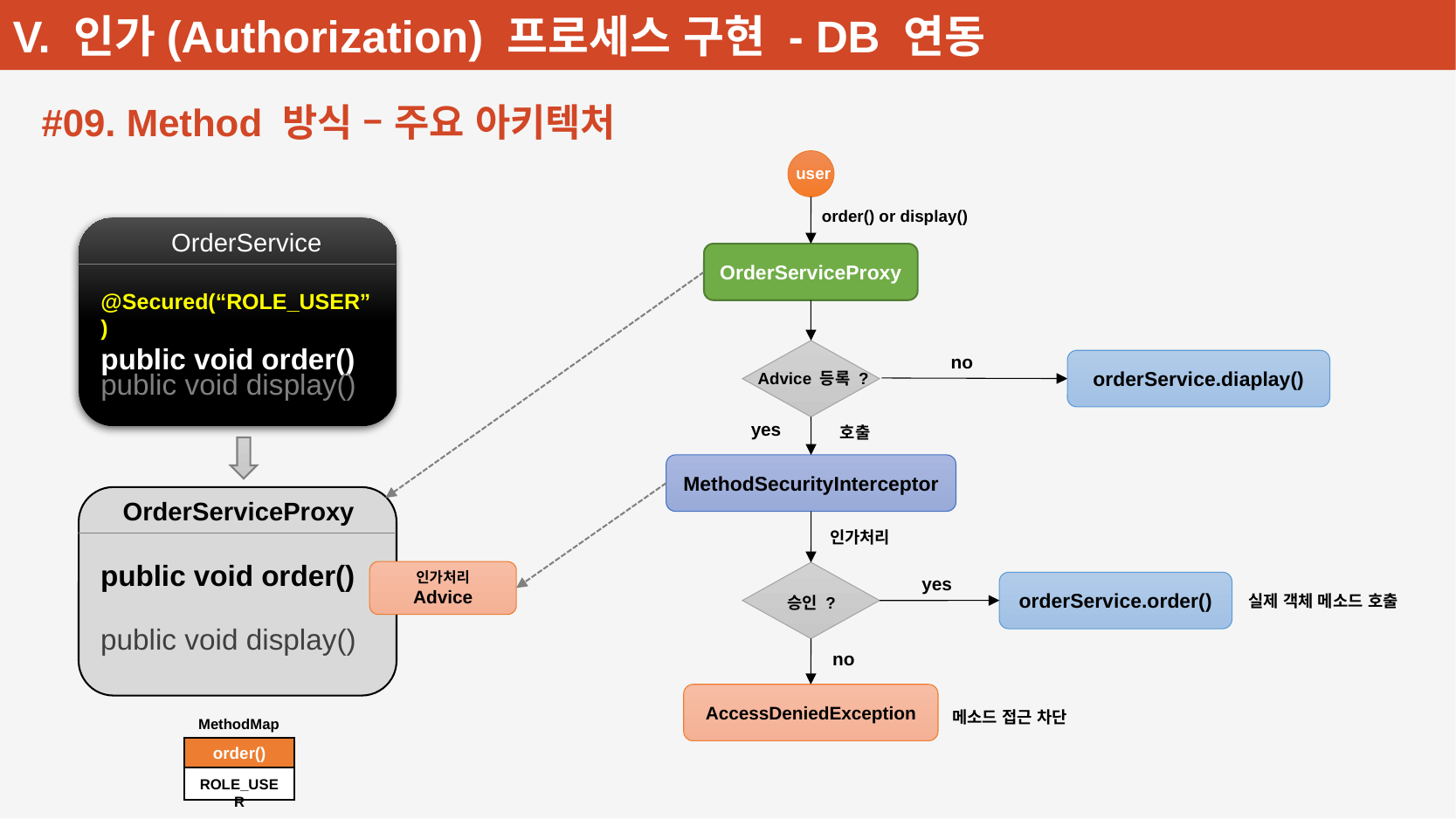

#09. Method 방식 – 주요 아키텍처

user
order() or display()

OrderService
OrderServiceProxy
@Secured(“ROLE_USER”)
public void order()

no
orderService.diaplay()
public void display()
Advice 등록 ?
yes
호출

MethodSecurityInterceptor

OrderServiceProxy
인가처리
public void order()
인가처리
Advice

yes
orderService.order()
실제 객체 메소드 호출
승인 ?
public void display()
no
AccessDeniedException
메소드 접근 차단
MethodMap
order()
 ROLE_USER